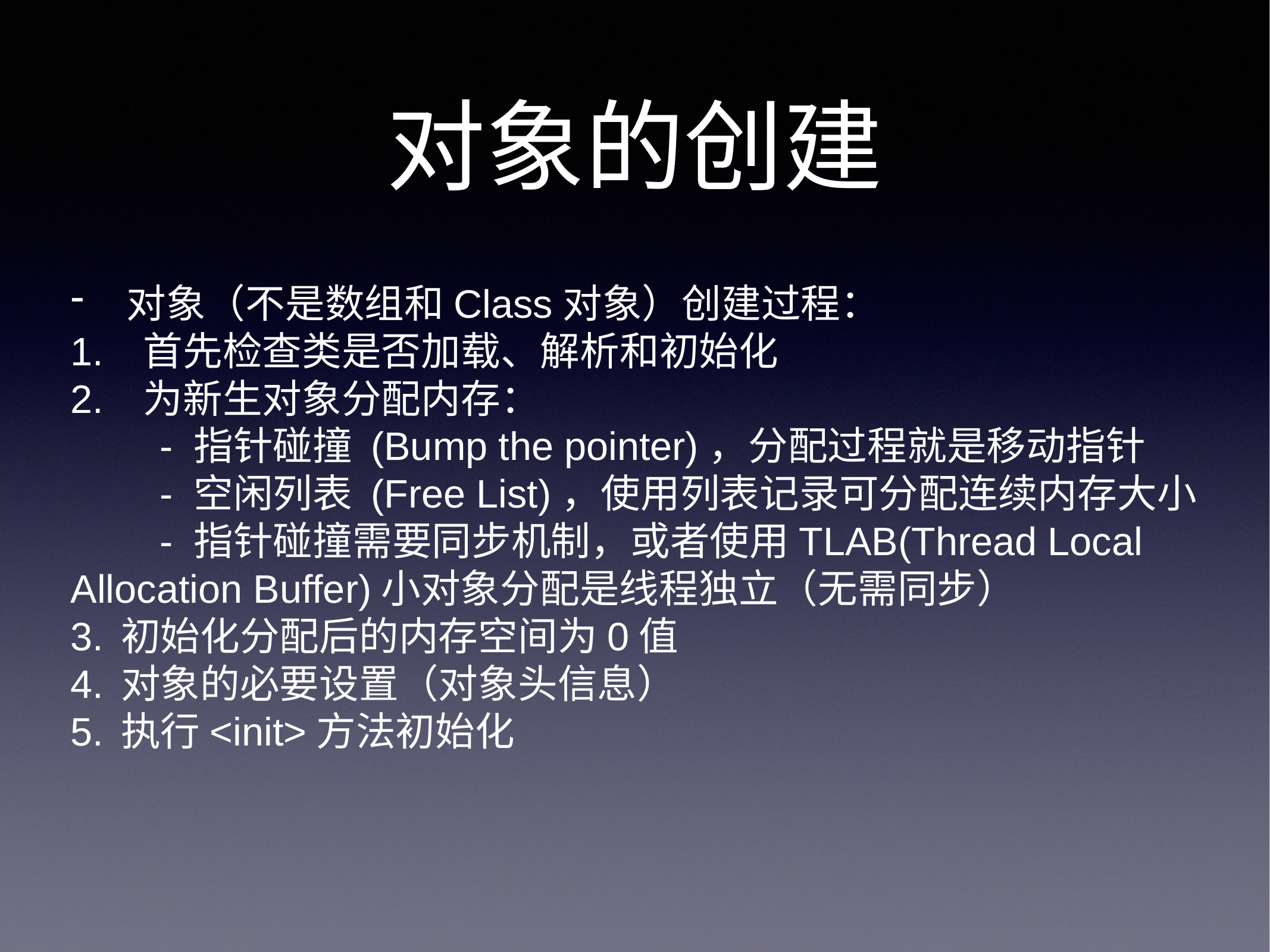

# 对象的创建
对象（不是数组和Class对象）创建过程：
首先检查类是否加载、解析和初始化
为新生对象分配内存：
	- 指针碰撞 (Bump the pointer)，分配过程就是移动指针
	- 空闲列表 (Free List)，使用列表记录可分配连续内存大小
	- 指针碰撞需要同步机制，或者使用TLAB(Thread Local Allocation Buffer)小对象分配是线程独立（无需同步）
初始化分配后的内存空间为0值
对象的必要设置（对象头信息）
执行<init>方法初始化